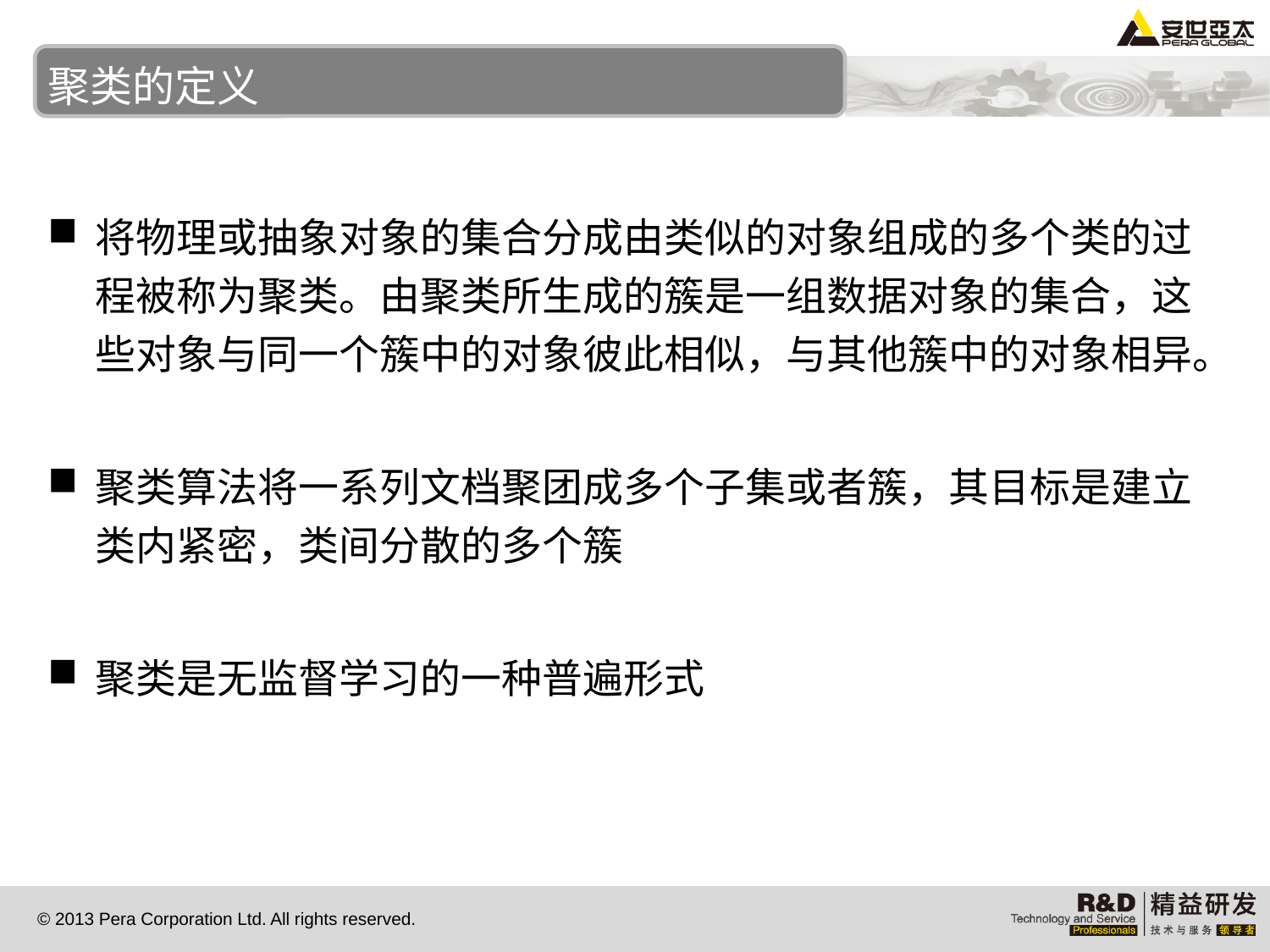

# 聚类的定义
将物理或抽象对象的集合分成由类似的对象组成的多个类的过程被称为聚类。由聚类所生成的簇是一组数据对象的集合，这些对象与同一个簇中的对象彼此相似，与其他簇中的对象相异。

聚类算法将一系列文档聚团成多个子集或者簇，其目标是建立类内紧密，类间分散的多个簇

聚类是无监督学习的一种普遍形式